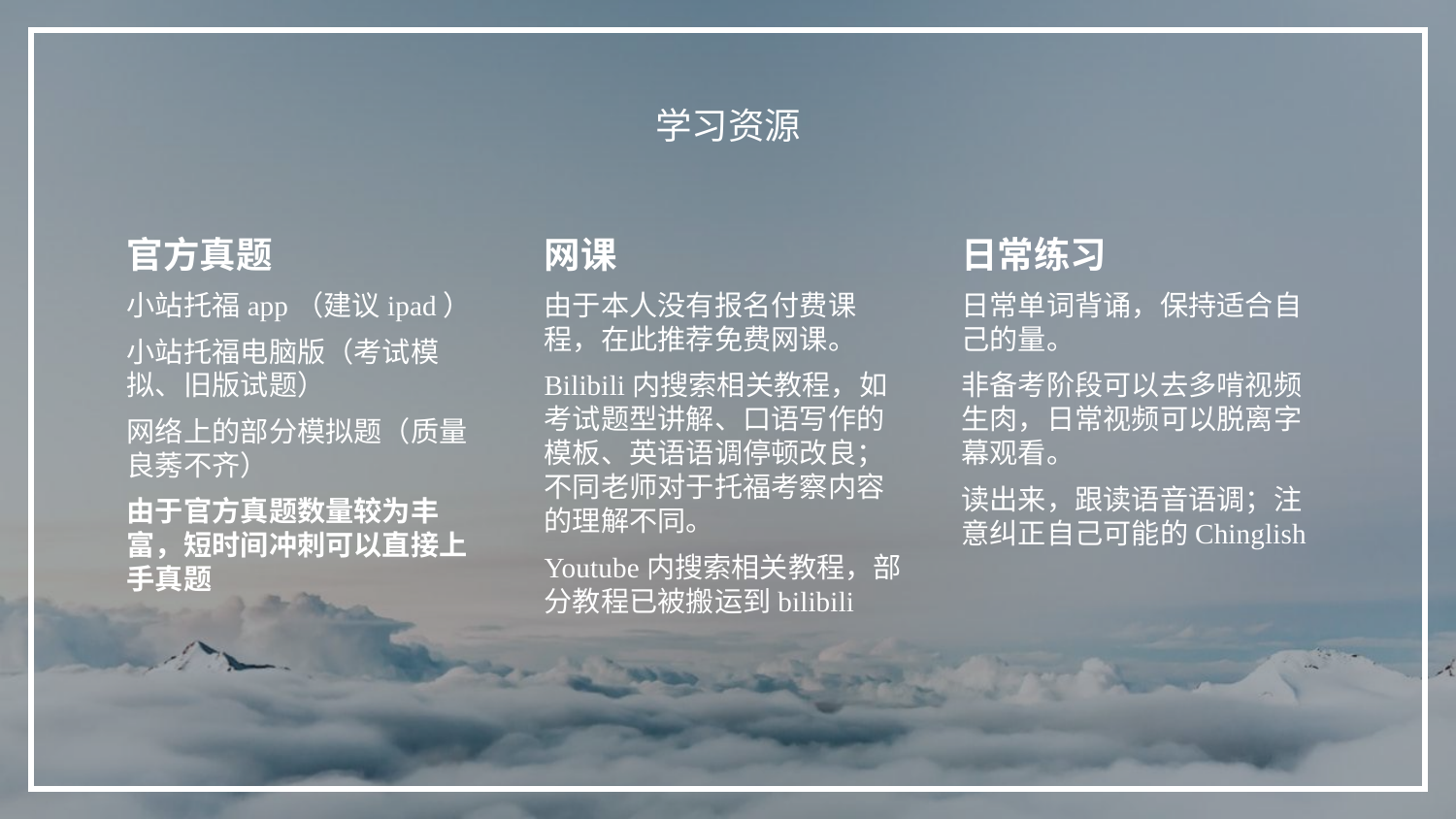

# 学习资源
官方真题
小站托福app（建议ipad）
小站托福电脑版（考试模拟、旧版试题）
网络上的部分模拟题（质量良莠不齐）
由于官方真题数量较为丰富，短时间冲刺可以直接上手真题
网课
由于本人没有报名付费课程，在此推荐免费网课。
Bilibili内搜索相关教程，如考试题型讲解、口语写作的模板、英语语调停顿改良；不同老师对于托福考察内容的理解不同。
Youtube内搜索相关教程，部分教程已被搬运到bilibili
日常练习
日常单词背诵，保持适合自己的量。
非备考阶段可以去多啃视频生肉，日常视频可以脱离字幕观看。
读出来，跟读语音语调；注意纠正自己可能的Chinglish